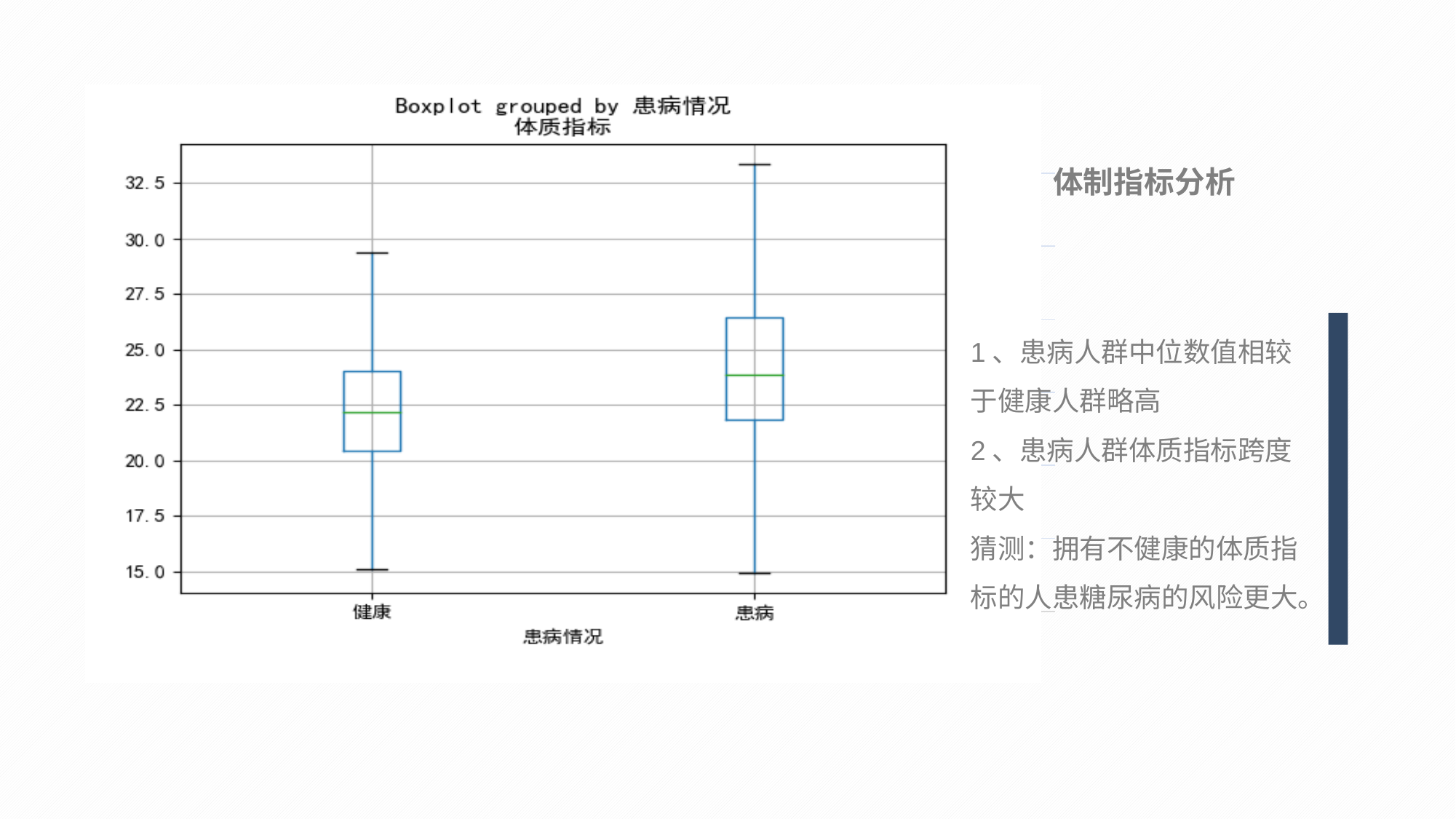

### Chart:

| Category | 系列 1 | 系列 2 | 系列 3 |
|---|---|---|---|
| 类别 1 | 4.3 | 2.4 | 2.0 |
| 类别 2 | 2.5 | 4.4 | 2.0 |
| 类别 3 | 3.5 | 1.8 | 3.0 |
| 类别 4 | 4.5 | 2.8 | 5.0 |
体制指标分析
1、患病人群中位数值相较于健康人群略高
2、患病人群体质指标跨度较大
猜测：拥有不健康的体质指 标的人患糖尿病的风险更大。